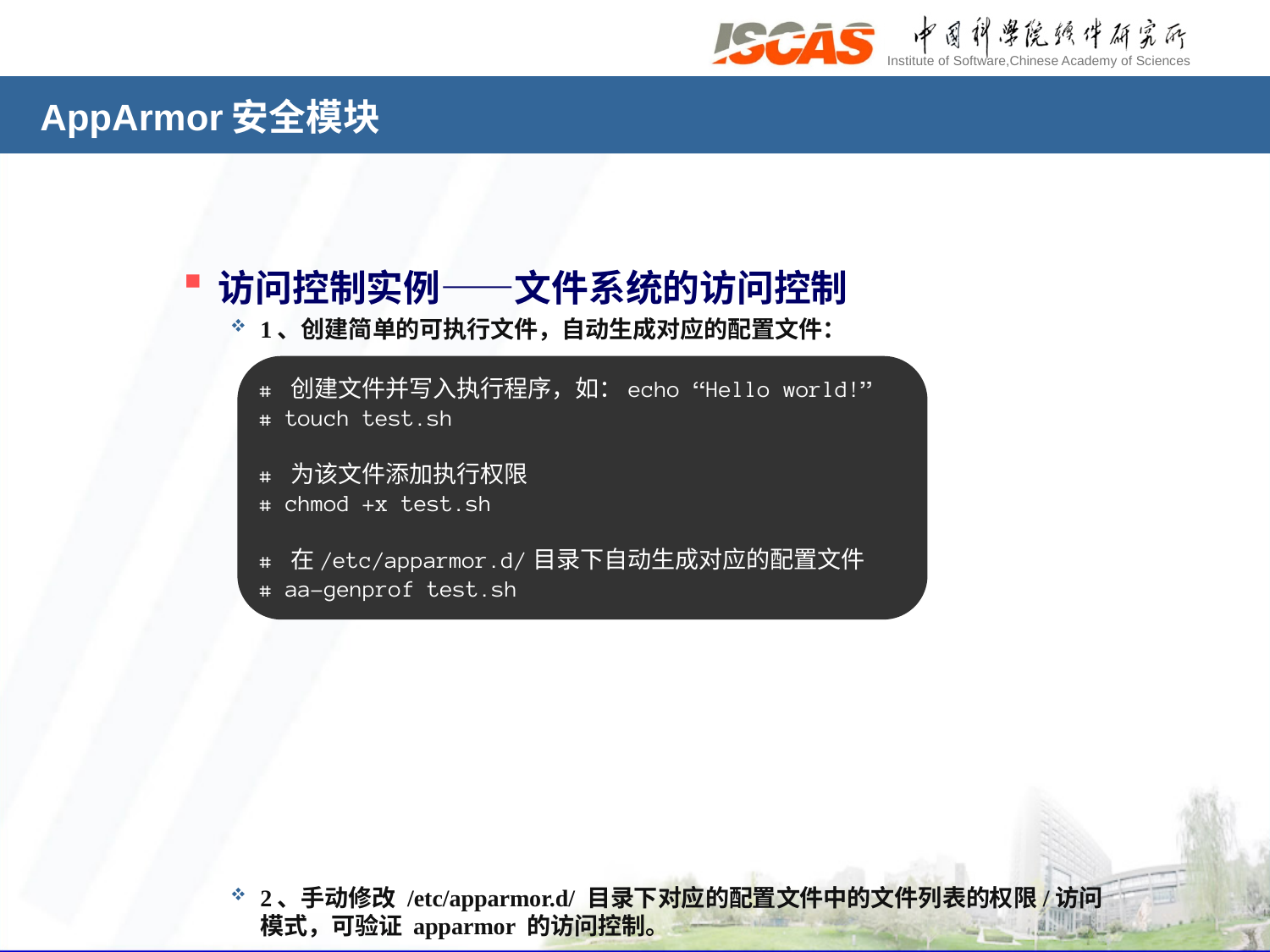

# AppArmor安全模块
访问控制实例——文件系统的访问控制
1、创建简单的可执行文件，自动生成对应的配置文件：

2、手动修改 /etc/apparmor.d/ 目录下对应的配置文件中的文件列表的权限/访问模式，可验证 apparmor 的访问控制。

# 创建文件并写入执行程序，如：echo “Hello world!”
# touch test.sh

# 为该文件添加执行权限
# chmod +x test.sh

# 在/etc/apparmor.d/目录下自动生成对应的配置文件
# aa-genprof test.sh